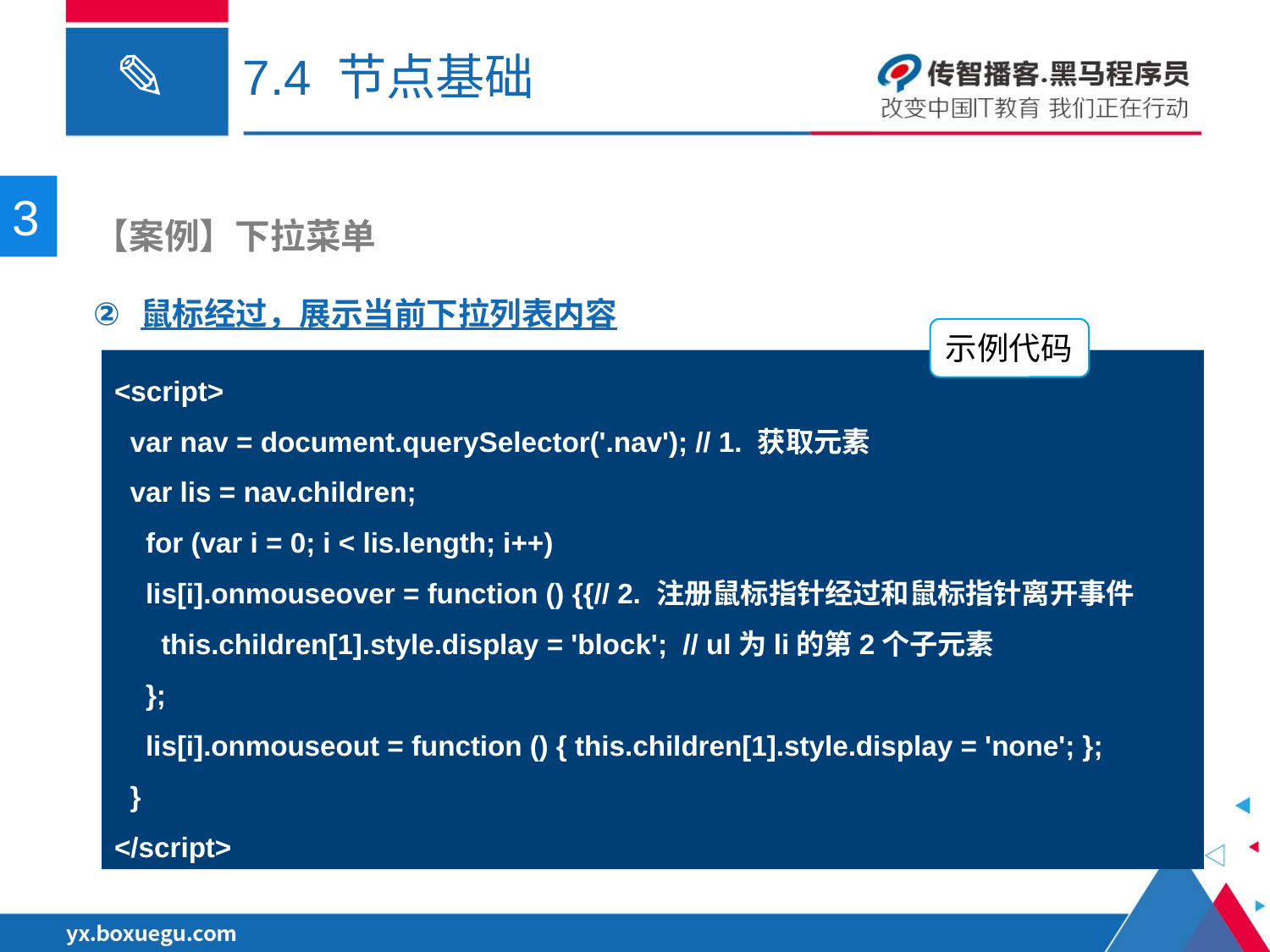

# 7.4 节点基础

3
  【案例】下拉菜单
鼠标经过，展示当前下拉列表内容
示例代码
<script>
  var nav = document.querySelector('.nav'); // 1. 获取元素
  var lis = nav.children;
    for (var i = 0; i < lis.length; i++)
    lis[i].onmouseover = function () {{// 2. 注册鼠标指针经过和鼠标指针离开事件
      this.children[1].style.display = 'block';  // ul为li的第2个子元素
    };
    lis[i].onmouseout = function () { this.children[1].style.display = 'none'; };
  }
</script>